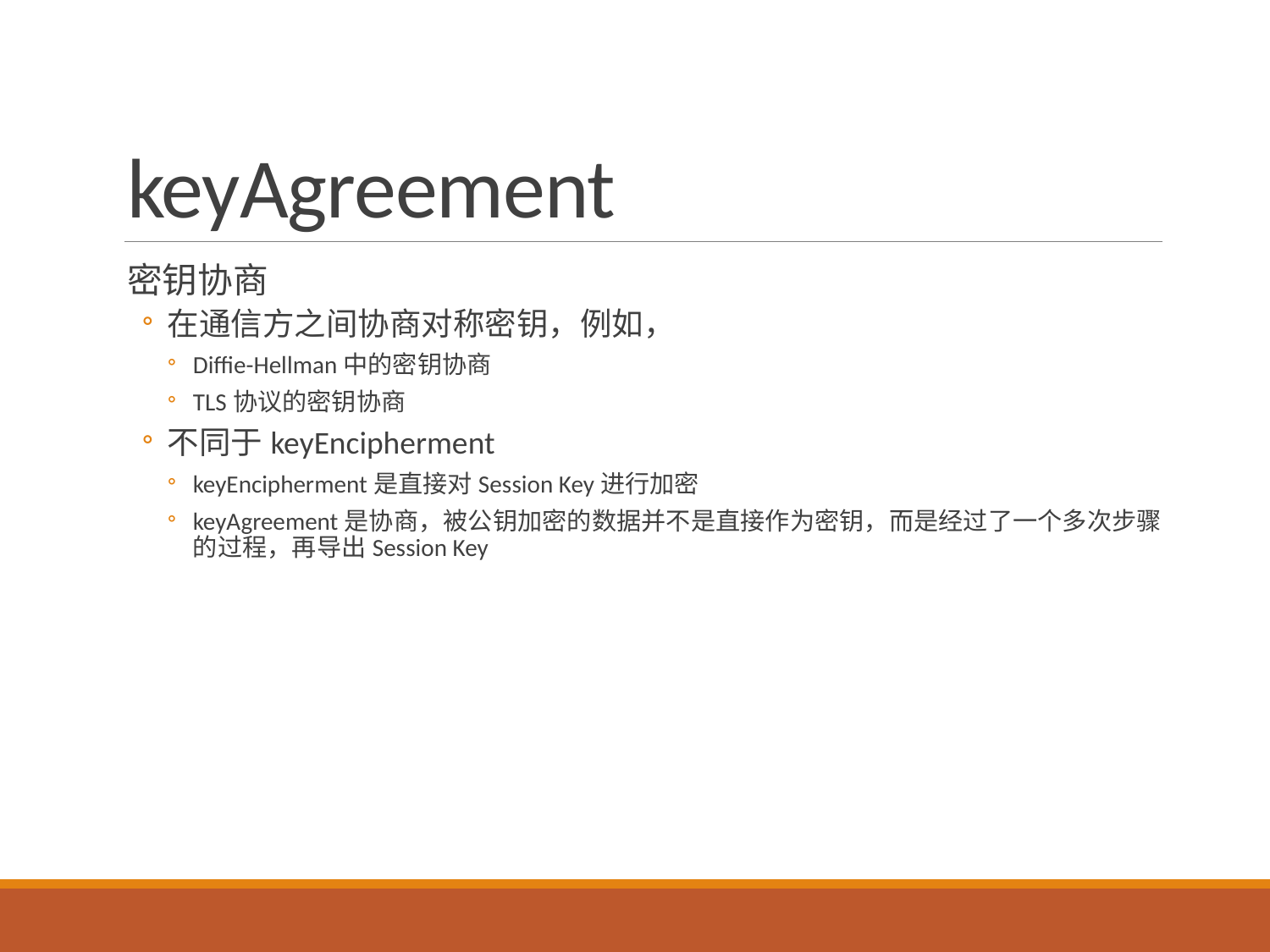

# keyAgreement
密钥协商
在通信方之间协商对称密钥，例如，
Diffie-Hellman中的密钥协商
TLS协议的密钥协商
不同于keyEncipherment
keyEncipherment是直接对Session Key进行加密
keyAgreement是协商，被公钥加密的数据并不是直接作为密钥，而是经过了一个多次步骤的过程，再导出Session Key
49